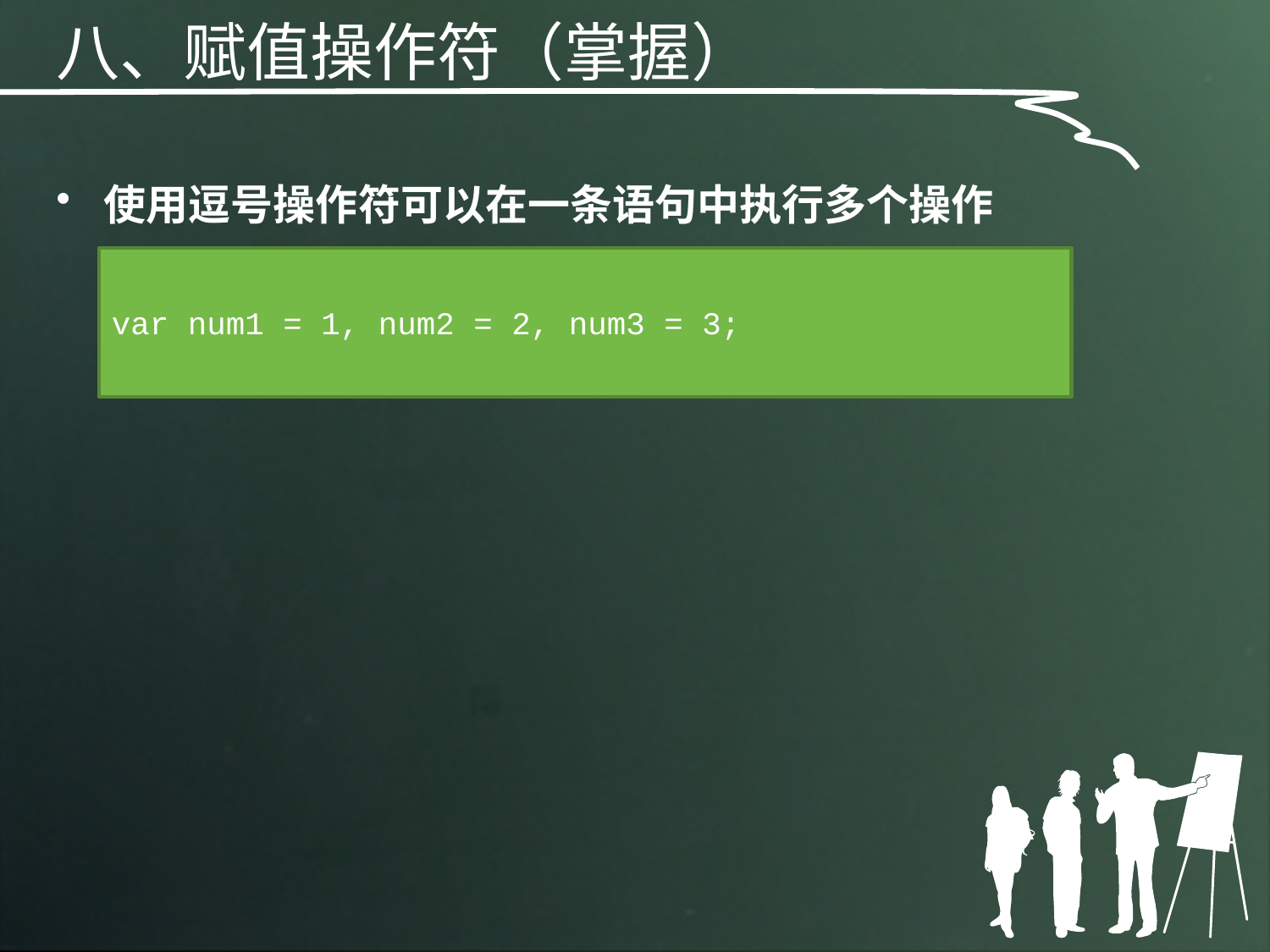

八、赋值操作符（掌握）

使用逗号操作符可以在一条语句中执行多个操作
var num1 = 1, num2 = 2, num3 = 3;